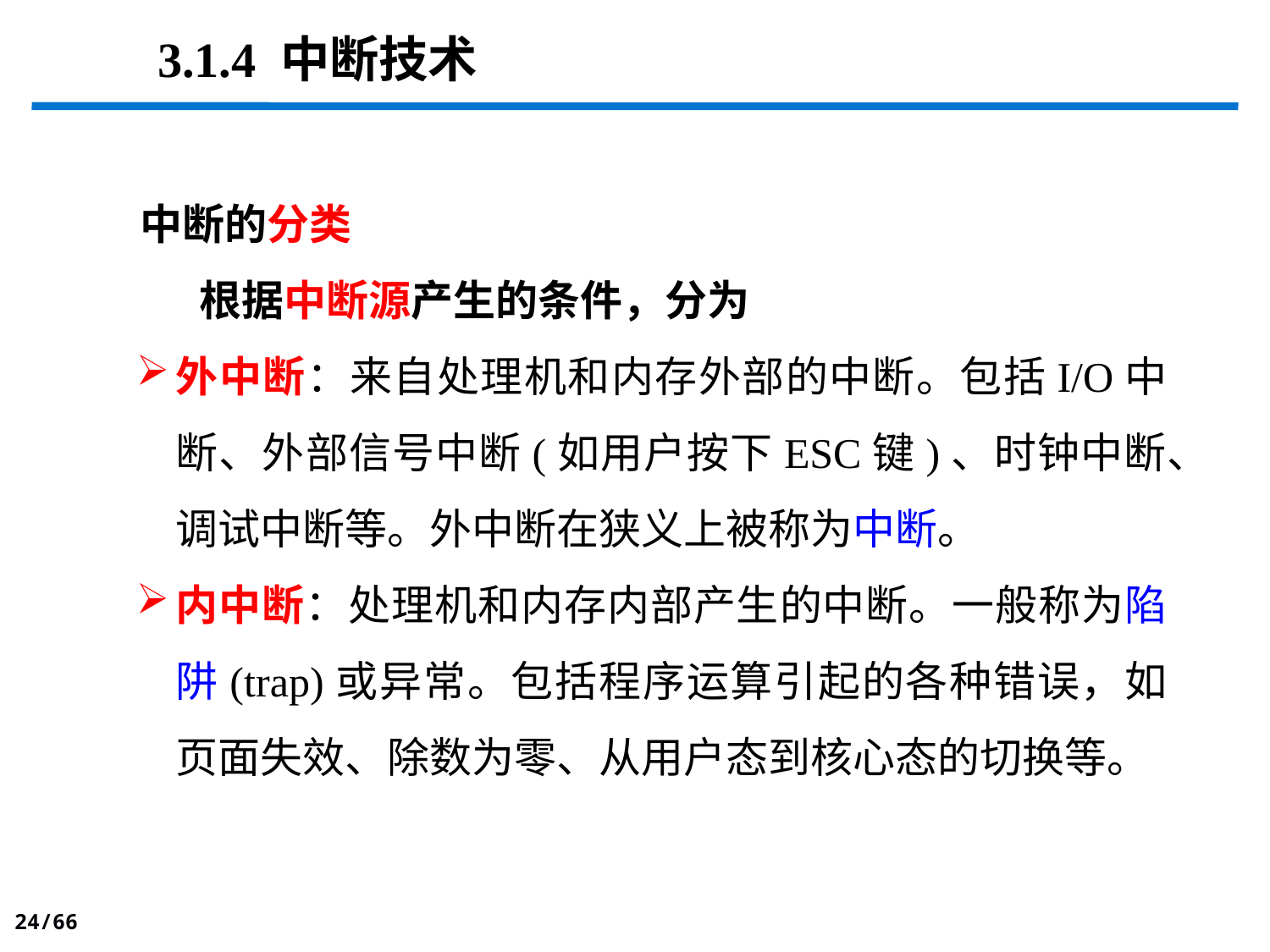

3.1.4 中断技术
      中断的分类
	根据中断源产生的条件，分为
外中断：来自处理机和内存外部的中断。包括I/O中断、外部信号中断(如用户按下ESC键)、时钟中断、调试中断等。外中断在狭义上被称为中断。
内中断：处理机和内存内部产生的中断。一般称为陷阱(trap)或异常。包括程序运算引起的各种错误，如页面失效、除数为零、从用户态到核心态的切换等。